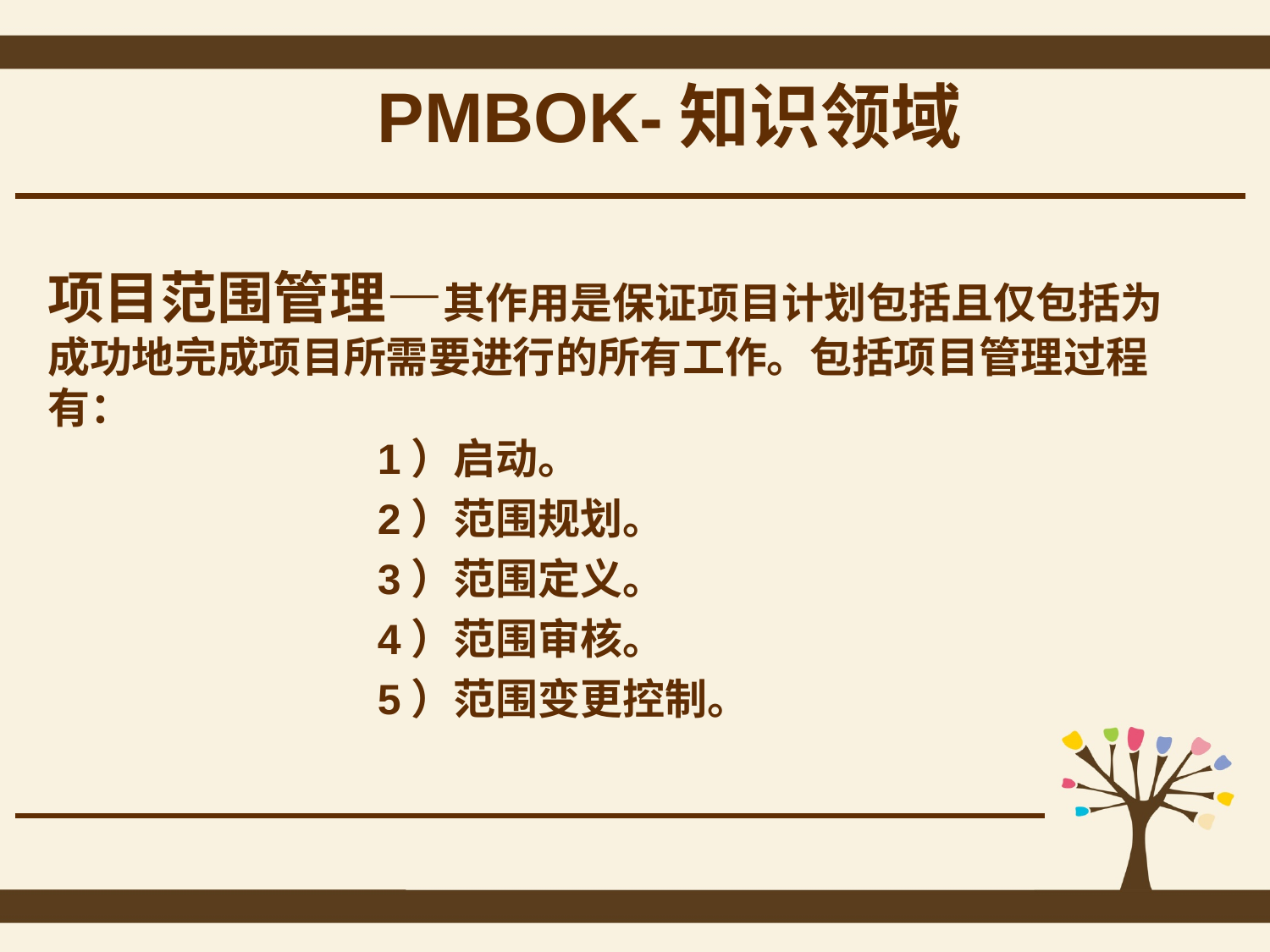

PMBOK-知识领域
项目范围管理—其作用是保证项目计划包括且仅包括为成功地完成项目所需要进行的所有工作。包括项目管理过程有：

1）启动。
2）范围规划。
3）范围定义。
4）范围审核。
5）范围变更控制。